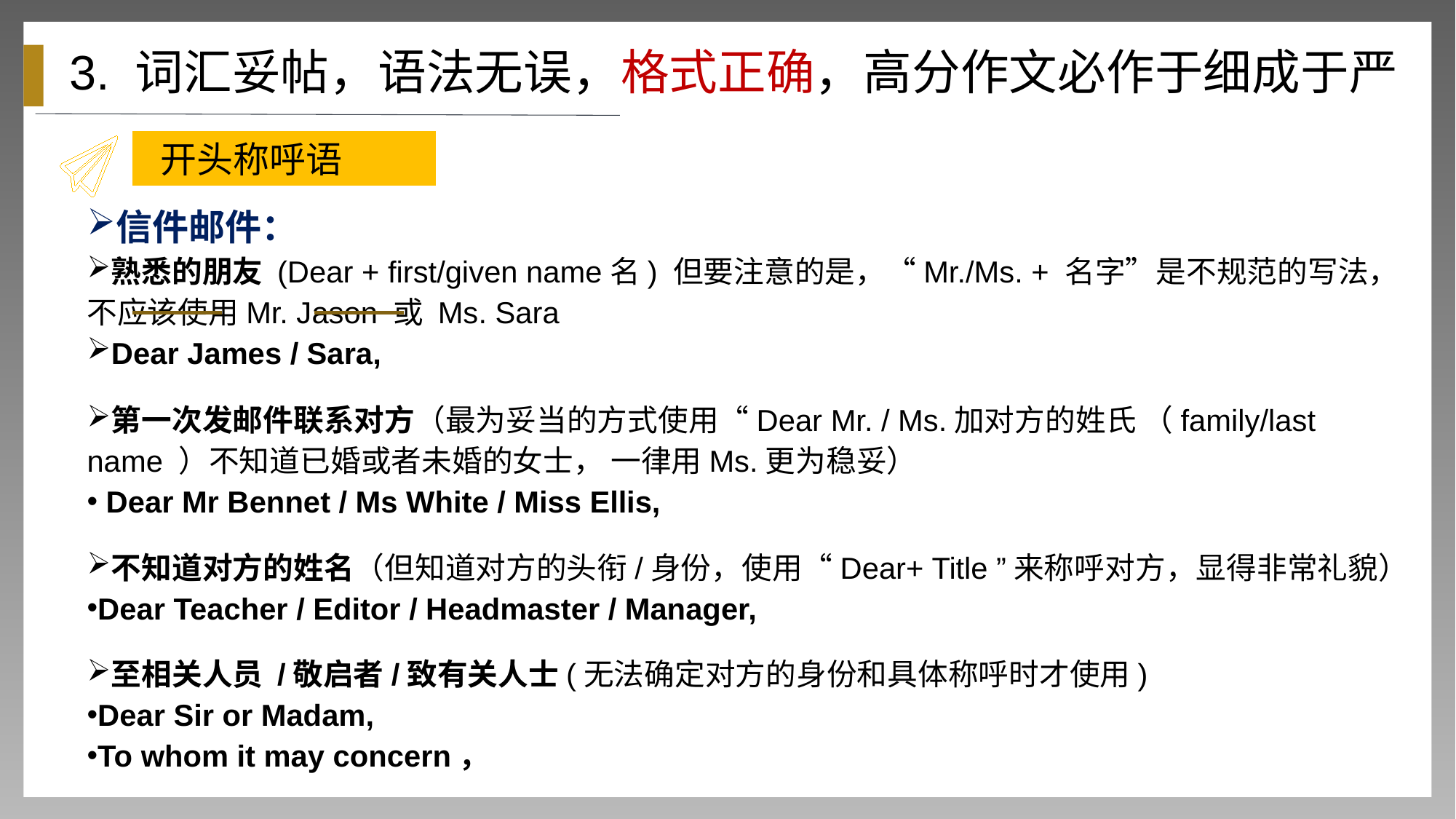

3. 词汇妥帖，语法无误，格式正确，高分作文必作于细成于严

 开头称呼语
信件邮件：
熟悉的朋友 (Dear + first/given name名) 但要注意的是，“Mr./Ms. + 名字”是不规范的写法，不应该使用Mr. Jason 或 Ms. Sara
Dear James / Sara,

第一次发邮件联系对方（最为妥当的方式使用“Dear Mr. / Ms.加对方的姓氏 （family/last name ）不知道已婚或者未婚的女士， 一律用Ms.更为稳妥）
 Dear Mr Bennet / Ms White / Miss Ellis,

不知道对方的姓名（但知道对方的头衔/身份，使用“Dear+ Title ”来称呼对方，显得非常礼貌）
Dear Teacher / Editor / Headmaster / Manager,

至相关人员 /敬启者/致有关人士(无法确定对方的身份和具体称呼时才使用)
Dear Sir or Madam,
To whom it may concern，